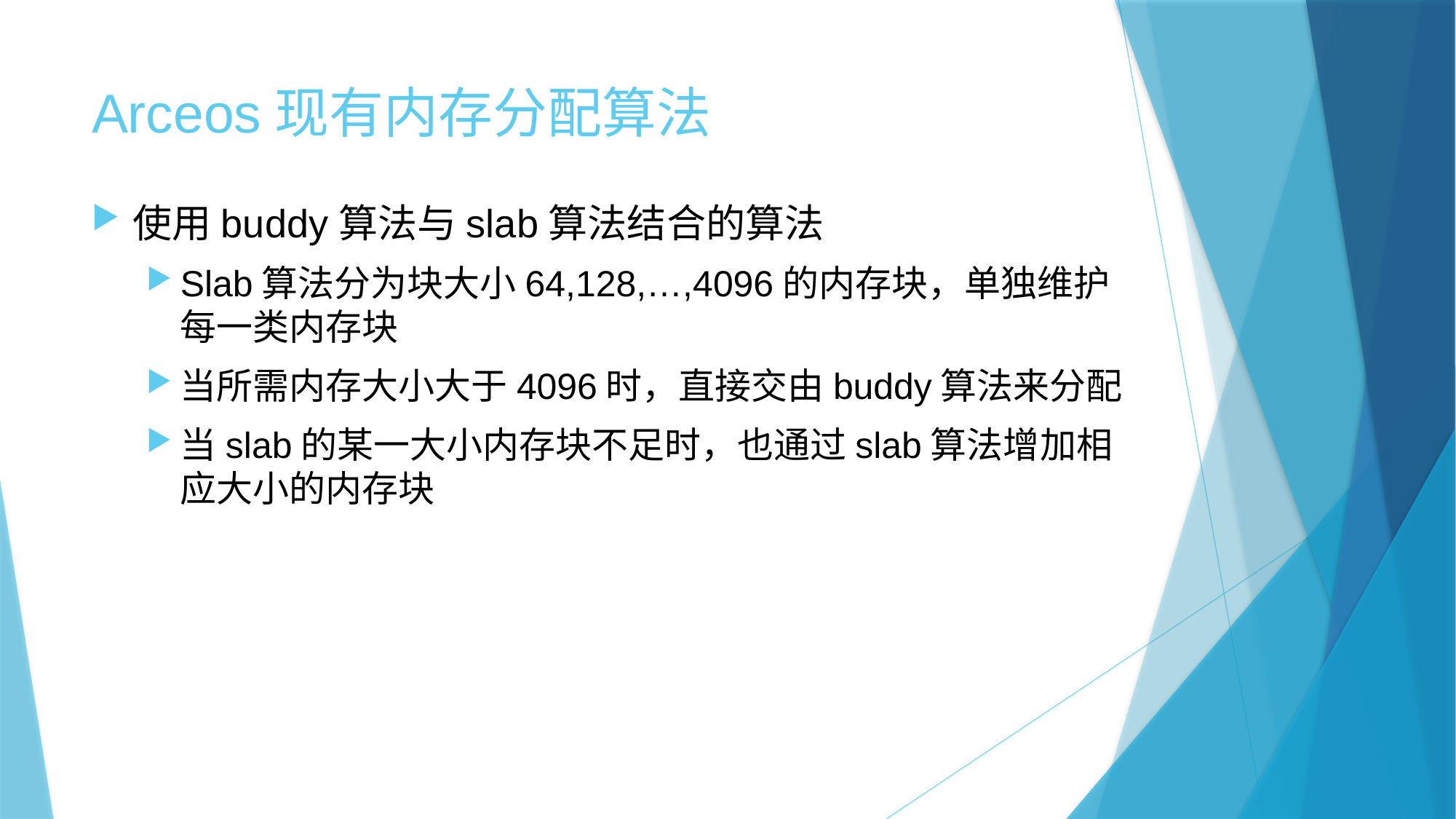

# Arceos现有内存分配算法
使用buddy算法与slab算法结合的算法
Slab算法分为块大小64,128,…,4096的内存块，单独维护每一类内存块
当所需内存大小大于4096时，直接交由buddy算法来分配
当slab的某一大小内存块不足时，也通过slab算法增加相应大小的内存块